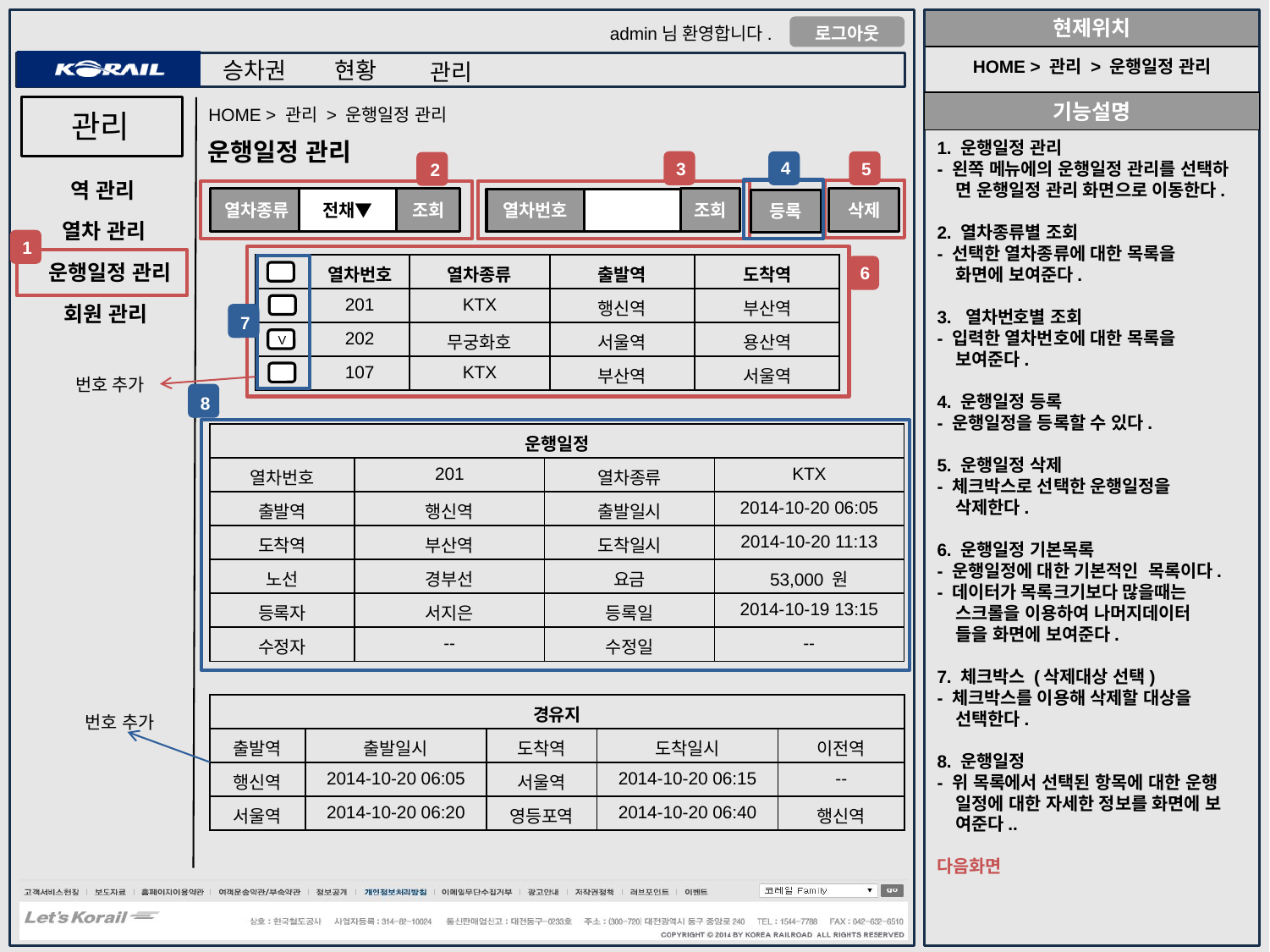

HOME > 관리 > 운행일정 관리
HOME > 관리 > 운행일정 관리
관리
운행일정 관리
1. 운행일정 관리
- 왼쪽 메뉴에의 운행일정 관리를 선택하
   면 운행일정 관리 화면으로 이동한다.

2. 열차종류별 조회
- 선택한 열차종류에 대한 목록을
   화면에 보여준다.

3.  열차번호별 조회
- 입력한 열차번호에 대한 목록을
   보여준다.

4. 운행일정 등록
- 운행일정을 등록할 수 있다.

5. 운행일정 삭제
- 체크박스로 선택한 운행일정을
   삭제한다.

6. 운행일정 기본목록
- 운행일정에 대한 기본적인  목록이다.
- 데이터가 목록크기보다 많을때는
   스크롤을 이용하여 나머지데이터
   들을 화면에 보여준다.

7. 체크박스 (삭제대상 선택)
- 체크박스를 이용해 삭제할 대상을
   선택한다.

8. 운행일정
- 위 목록에서 선택된 항목에 대한 운행
   일정에 대한 자세한 정보를 화면에 보
   여준다..

다음화면
4

3
5

2
역 관리

조회
조회
삭제
전채▼
열차종류

열차번호
등록
열차 관리

1

운행일정 관리
|  | 열차번호 | 열차종류 | 출발역 | 도착역 |
| --- | --- | --- | --- | --- |
|  | 201 | KTX | 행신역 | 부산역 |
|  | 202 | 무궁화호 | 서울역 | 용산역 |
|  | 107 | KTX | 부산역 | 서울역 |

6

회원 관리

7
V

번호 추가

8

| 운행일정 |  |  |  |
| --- | --- | --- | --- |
| 열차번호 | 201 | 열차종류 | KTX |
| 출발역 | 행신역 | 출발일시 | 2014-10-20 06:05 |
| 도착역 | 부산역 | 도착일시 | 2014-10-20 11:13 |
| 노선 | 경부선 | 요금 | 53,000 원 |
| 등록자 | 서지은 | 등록일 | 2014-10-19 13:15 |
| 수정자 | -- | 수정일 | -- |
| 경유지 |  |  |  |  |
| --- | --- | --- | --- | --- |
| 출발역 | 출발일시 | 도착역 | 도착일시 | 이전역 |
| 행신역 | 2014-10-20 06:05 | 서울역 | 2014-10-20 06:15 | -- |
| 서울역 | 2014-10-20 06:20 | 영등포역 | 2014-10-20 06:40 | 행신역 |
번호 추가